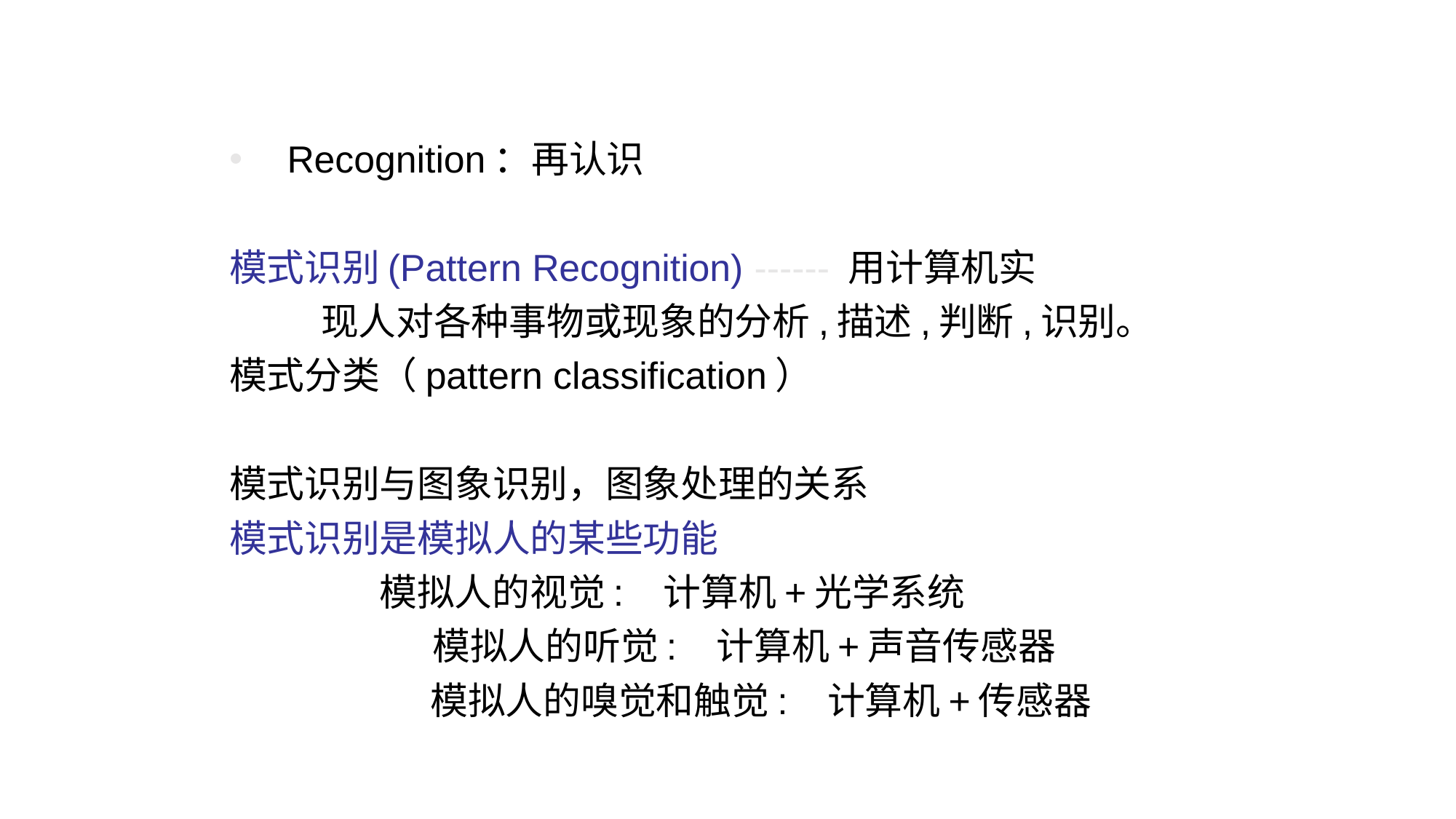

Recognition：再认识

模式识别(Pattern Recognition) ------ 用计算机实
          现人对各种事物或现象的分析,描述,判断,识别。
模式分类（pattern classification）

模式识别与图象识别，图象处理的关系
模式识别是模拟人的某些功能
                 模拟人的视觉:   计算机+光学系统
   模拟人的听觉:   计算机+声音传感器
       模拟人的嗅觉和触觉:   计算机+传感器